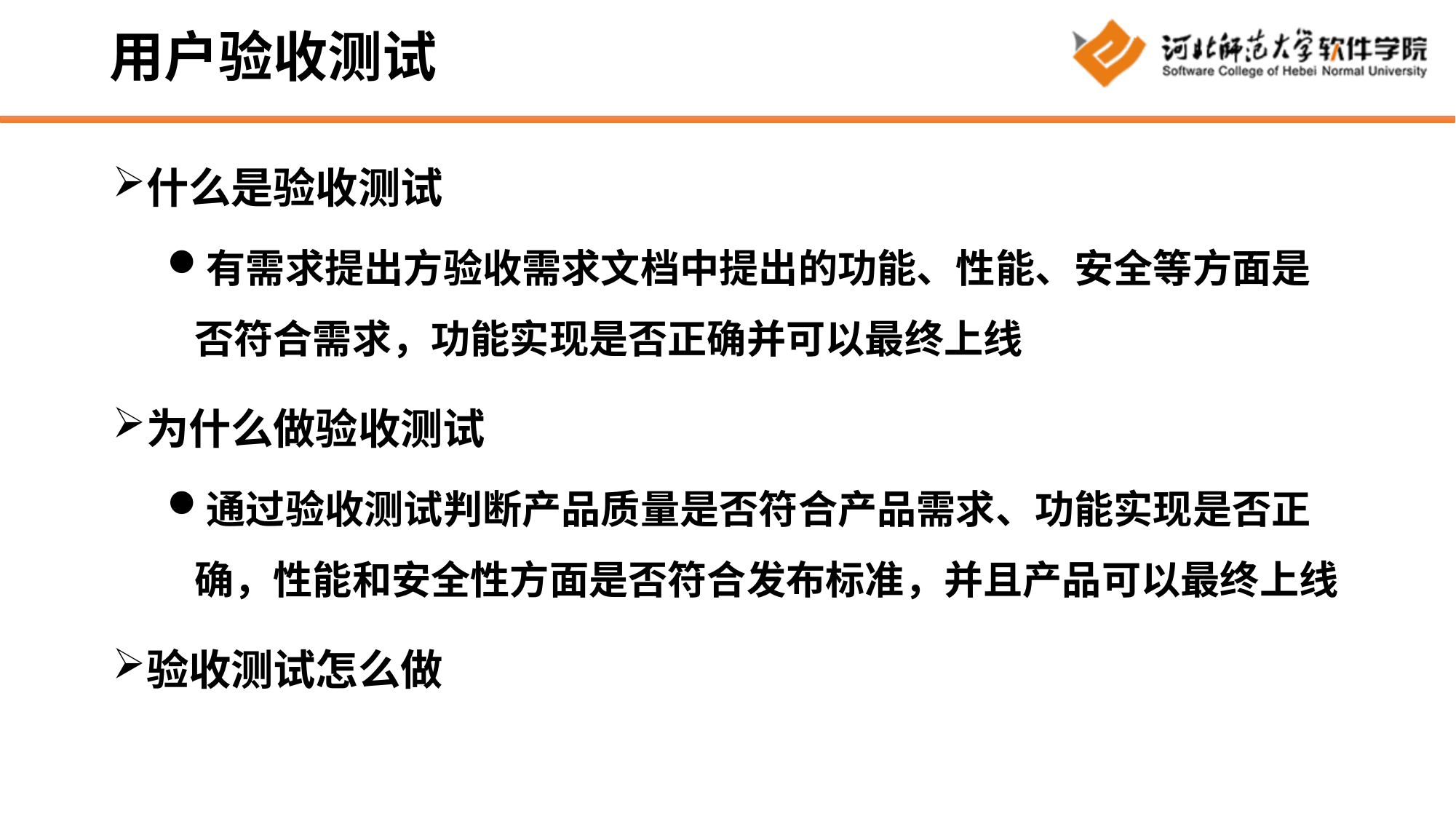

# 用户验收测试
什么是验收测试
有需求提出方验收需求文档中提出的功能、性能、安全等方面是否符合需求，功能实现是否正确并可以最终上线
为什么做验收测试
通过验收测试判断产品质量是否符合产品需求、功能实现是否正确，性能和安全性方面是否符合发布标准，并且产品可以最终上线
验收测试怎么做